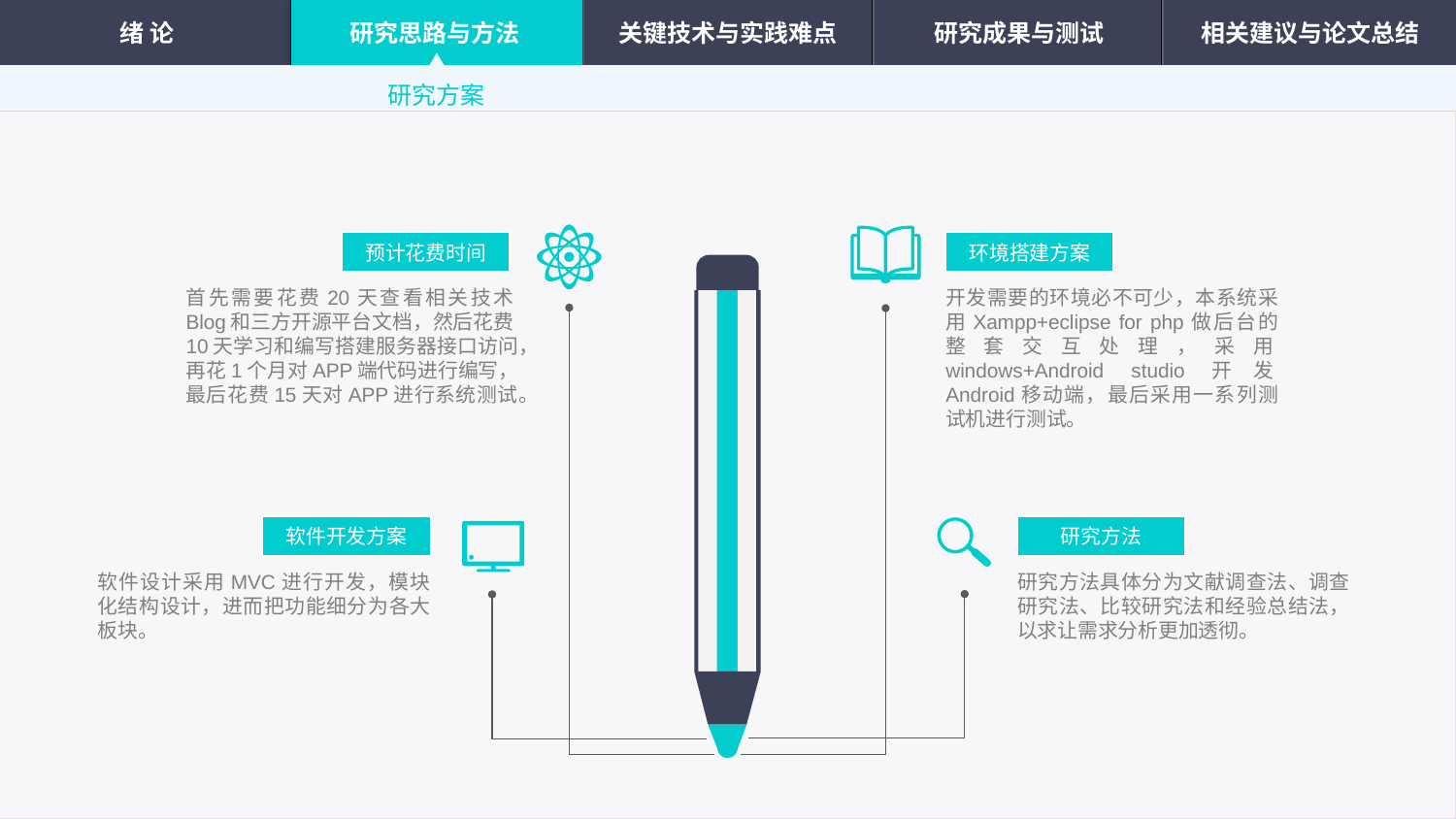

绪 论
研究思路与方法
关键技术与实践难点
研究成果与测试
相关建议与论文总结
研究方案

预计花费时间
环境搭建方案

首先需要花费20天查看相关技术Blog和三方开源平台文档，然后花费10天学习和编写搭建服务器接口访问，再花1个月对APP端代码进行编写，最后花费15天对APP进行系统测试。
开发需要的环境必不可少，本系统采用Xampp+eclipse for php做后台的整套交互处理，采用windows+Android studio开发Android移动端，最后采用一系列测试机进行测试。

软件开发方案
研究方法

软件设计采用MVC进行开发，模块化结构设计，进而把功能细分为各大板块。
研究方法具体分为文献调查法、调查研究法、比较研究法和经验总结法，以求让需求分析更加透彻。